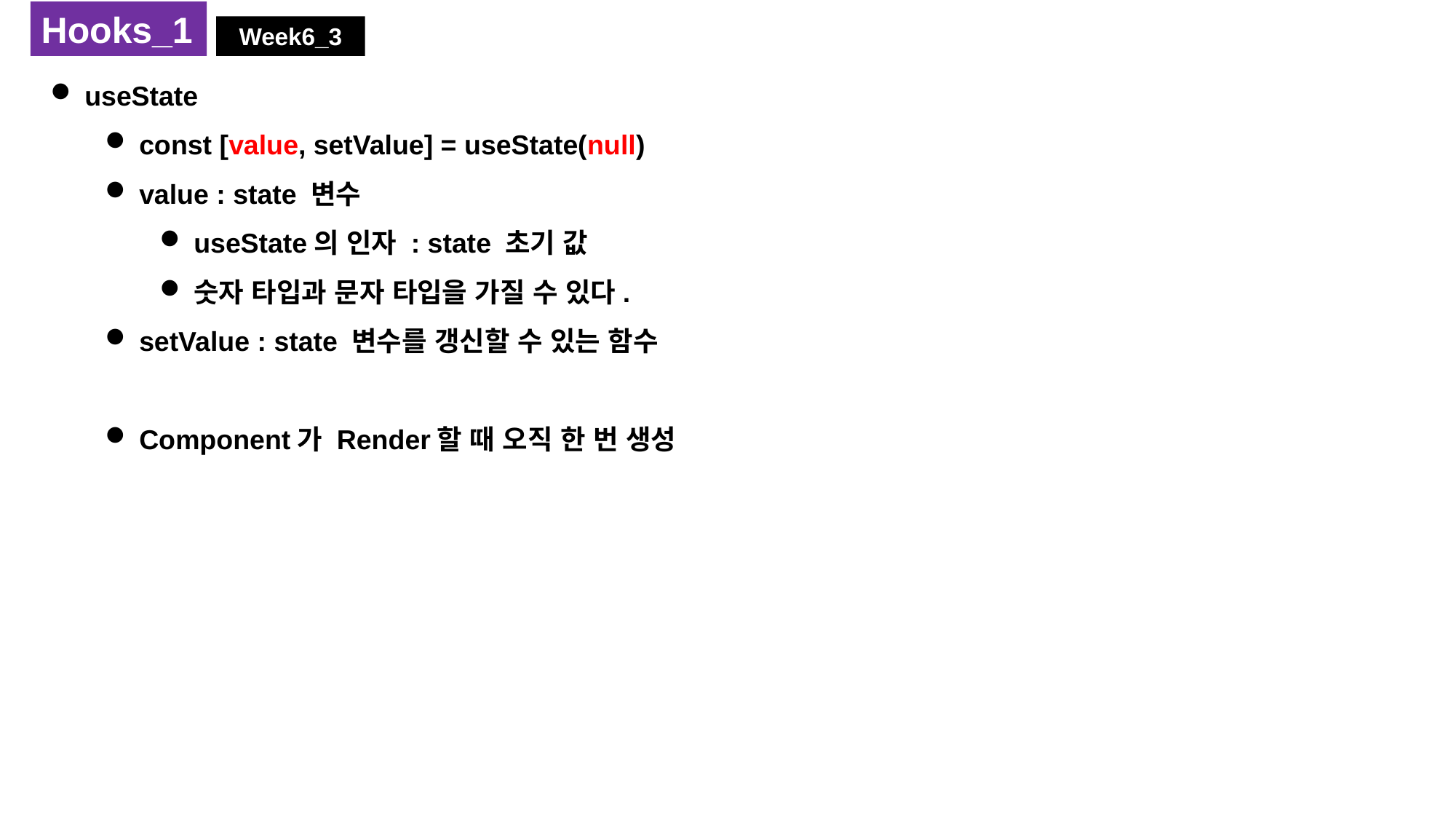

Hooks_1
Week6_3
useState
const [value, setValue] = useState(null)
value : state 변수
useState의 인자 : state 초기 값
숫자 타입과 문자 타입을 가질 수 있다.
setValue : state 변수를 갱신할 수 있는 함수

Component가 Render할 때 오직 한 번 생성